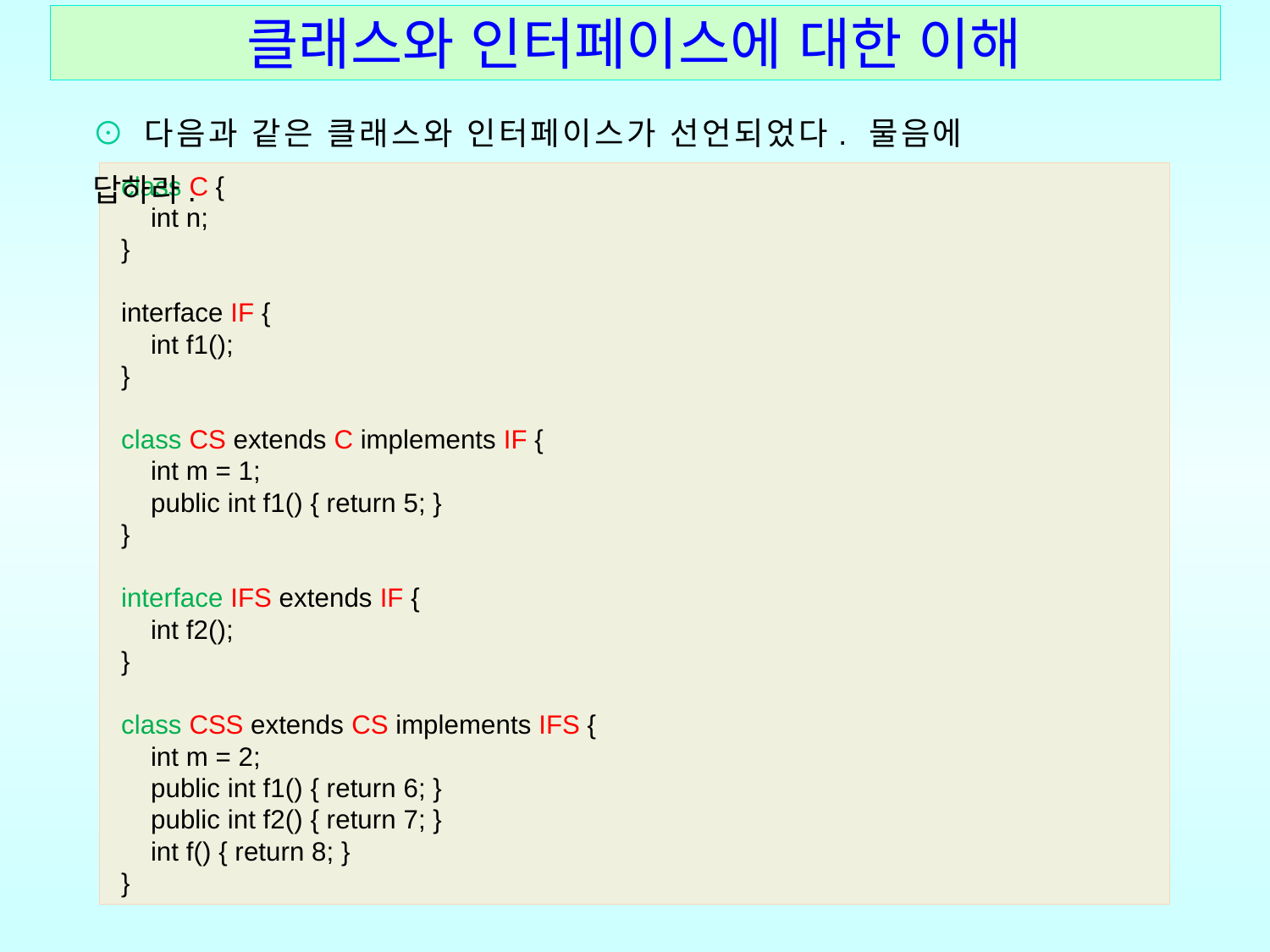

# 클래스와 인터페이스에 대한 이해
⊙ 다음과 같은 클래스와 인터페이스가 선언되었다. 물음에 답하라.
class C {
    int n;
}

interface IF {
    int f1();
}

class CS extends C implements IF {
    int m = 1;
    public int f1() { return 5; }
}

interface IFS extends IF {
    int f2();
}

class CSS extends CS implements IFS {
    int m = 2;
    public int f1() { return 6; }
    public int f2() { return 7; }
    int f() { return 8; }
}